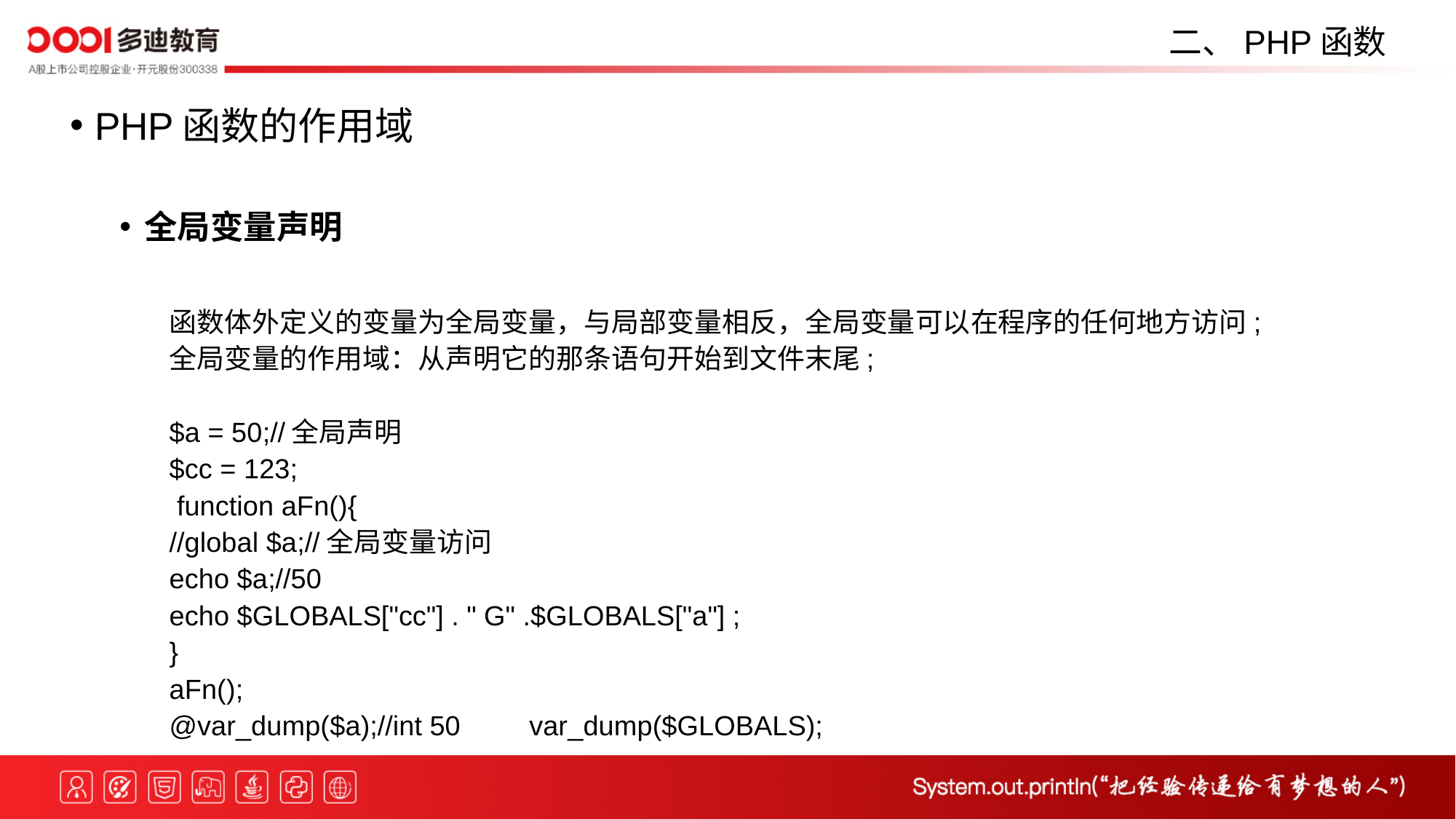

二、PHP函数
PHP函数的作用域

全局变量声明

函数体外定义的变量为全局变量，与局部变量相反，全局变量可以在程序的任何地方访问;
全局变量的作用域：从声明它的那条语句开始到文件末尾;

$a = 50;//全局声明
$cc = 123;
 function aFn(){
	//global $a;//全局变量访问
	echo $a;//50
	echo $GLOBALS["cc"] . " G" .$GLOBALS["a"] ;
}
aFn();
@var_dump($a);//int 50         var_dump($GLOBALS);